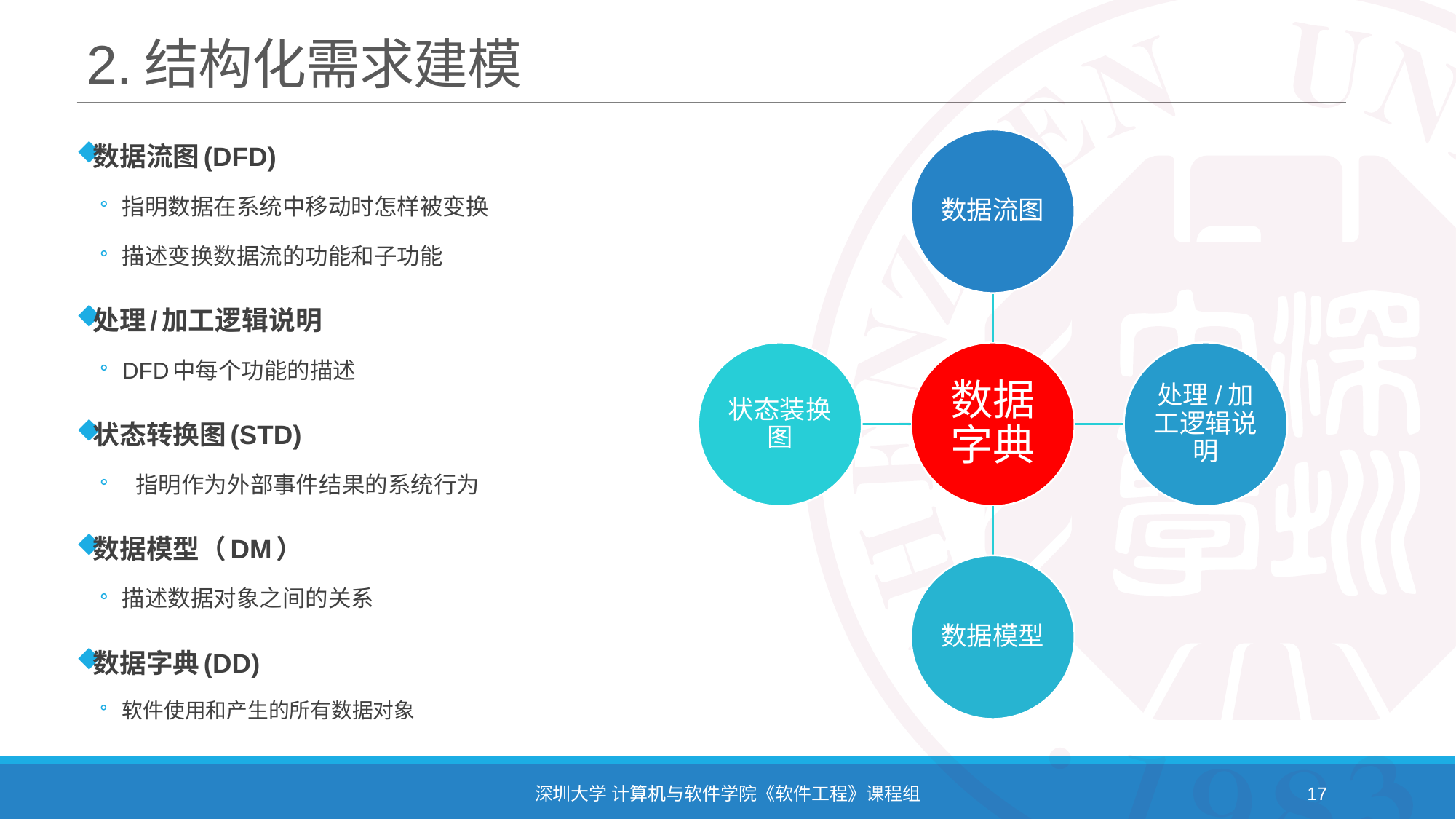

# 2.结构化需求建模
数据流图(DFD)
指明数据在系统中移动时怎样被变换
描述变换数据流的功能和子功能
处理/加工逻辑说明
DFD中每个功能的描述
状态转换图(STD)
  指明作为外部事件结果的系统行为
数据模型（DM）
描述数据对象之间的关系
数据字典(DD)
软件使用和产生的所有数据对象

数据字典

数据流图

处理/加工逻辑说明

数据模型

状态装换图
深圳大学 计算机与软件学院《软件工程》课程组
17